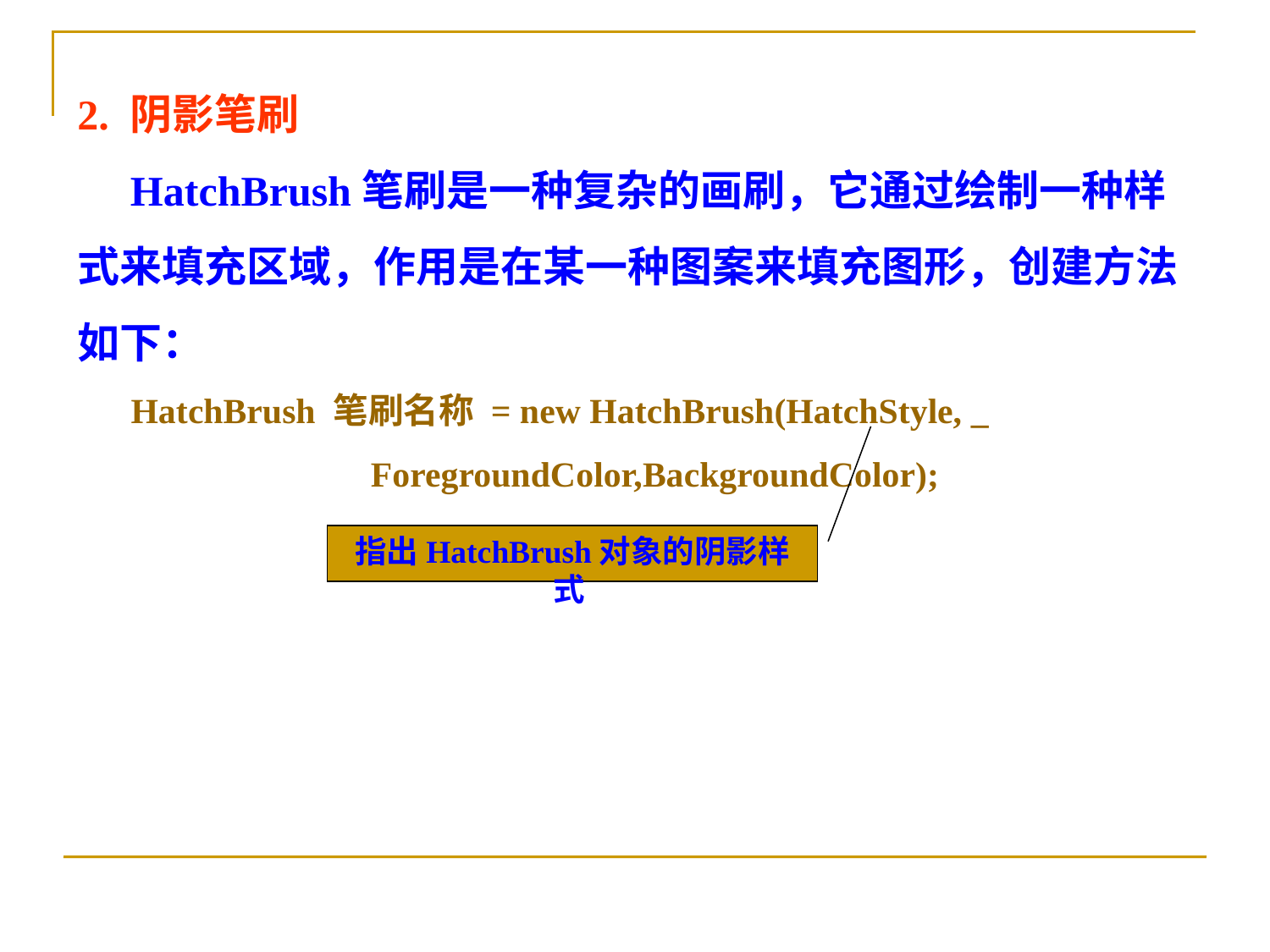

2. 阴影笔刷
     HatchBrush笔刷是一种复杂的画刷，它通过绘制一种样式来填充区域，作用是在某一种图案来填充图形，创建方法如下：
      HatchBrush 笔刷名称 = new HatchBrush(HatchStyle, _
                                 ForegroundColor,BackgroundColor);
指出HatchBrush对象的阴影样式